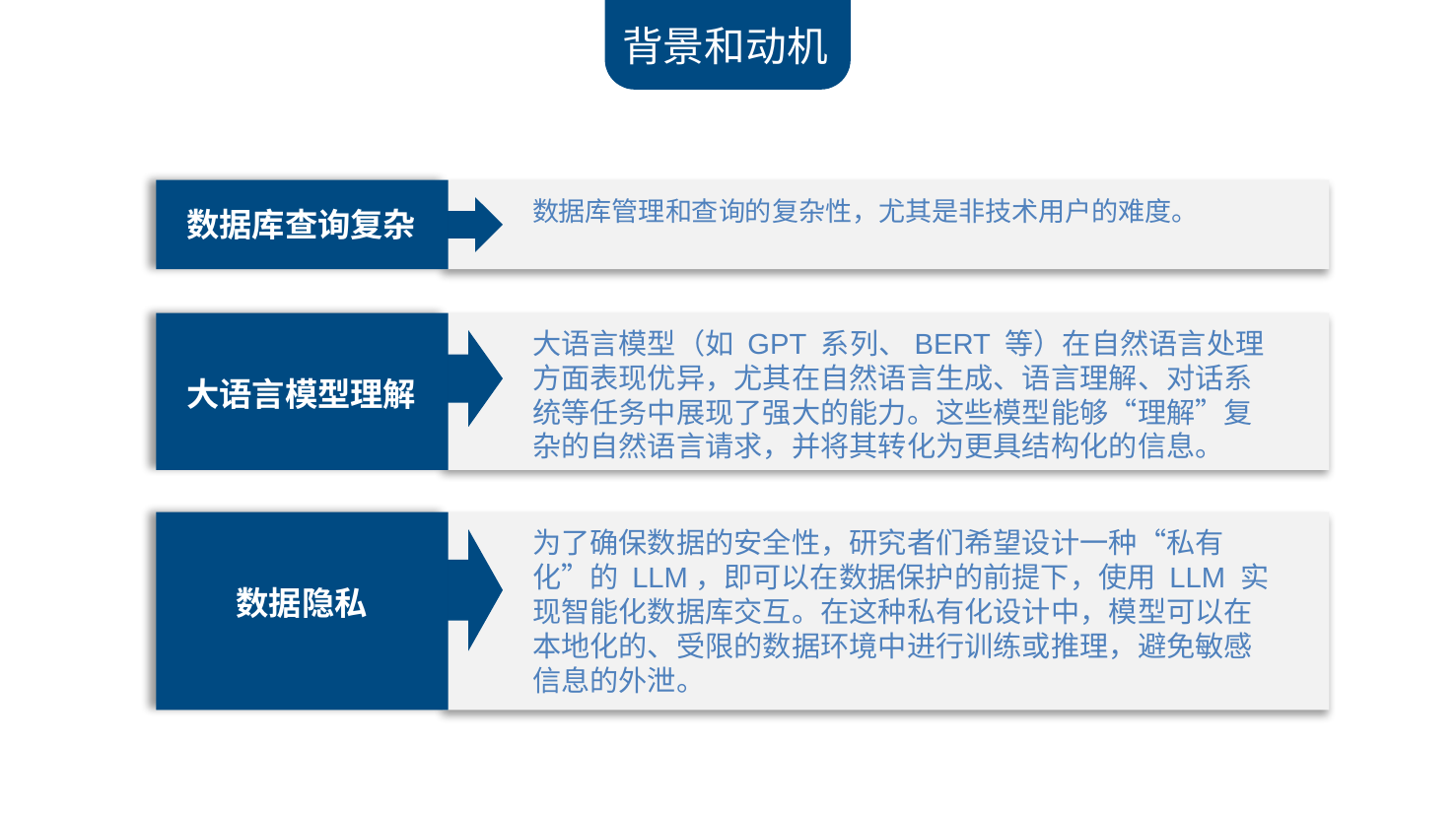

背景和动机

数据库管理和查询的复杂性，尤其是非技术用户的难度。

数据库查询复杂

大语言模型（如 GPT 系列、BERT 等）在自然语言处理方面表现优异，尤其在自然语言生成、语言理解、对话系统等任务中展现了强大的能力。这些模型能够“理解”复杂的自然语言请求，并将其转化为更具结构化的信息。

大语言模型理解

为了确保数据的安全性，研究者们希望设计一种“私有化”的 LLM，即可以在数据保护的前提下，使用 LLM 实现智能化数据库交互。在这种私有化设计中，模型可以在本地化的、受限的数据环境中进行训练或推理，避免敏感信息的外泄。

数据隐私